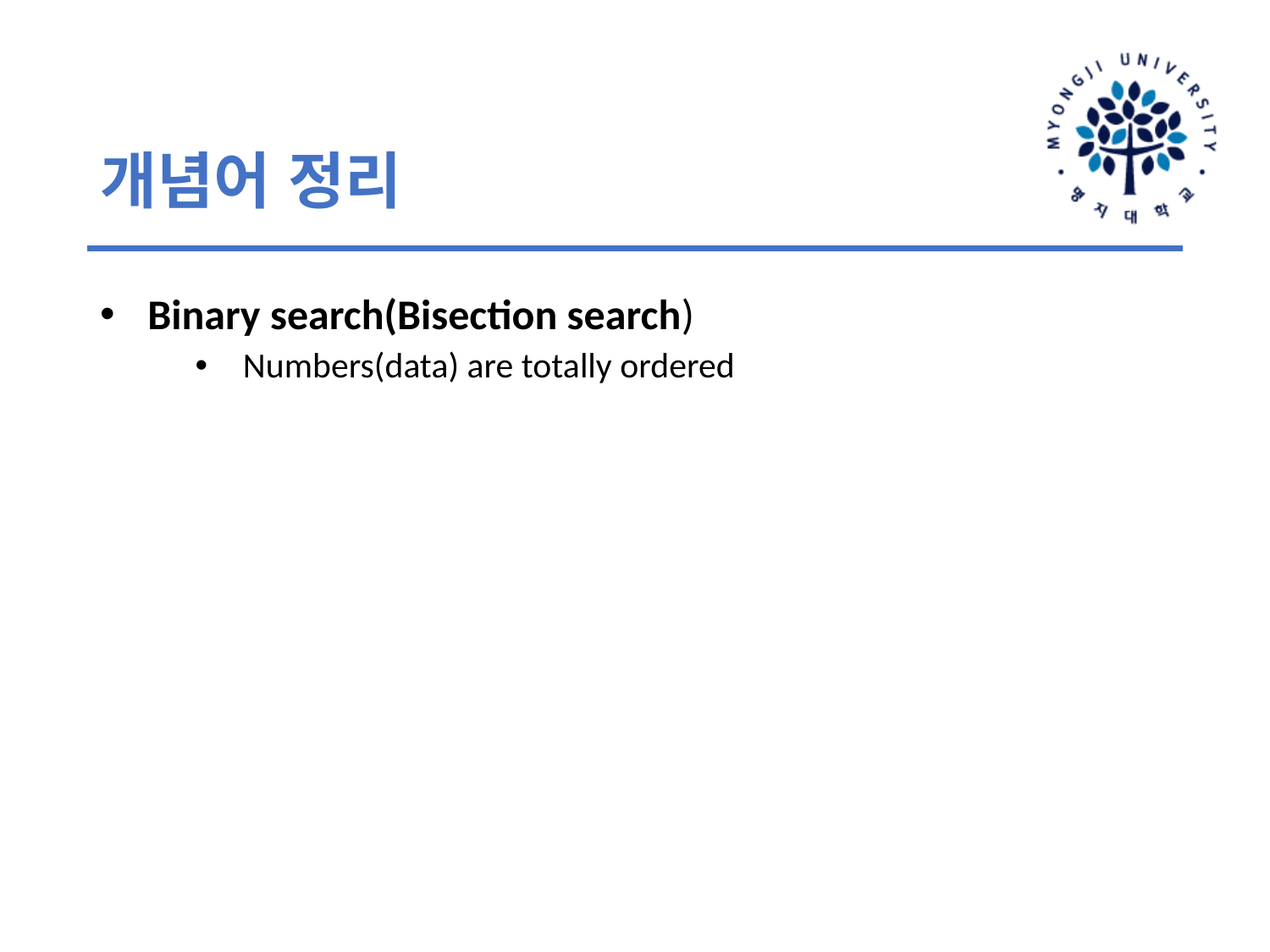

# 개념어 정리
Binary search(Bisection search)
Numbers(data) are totally ordered